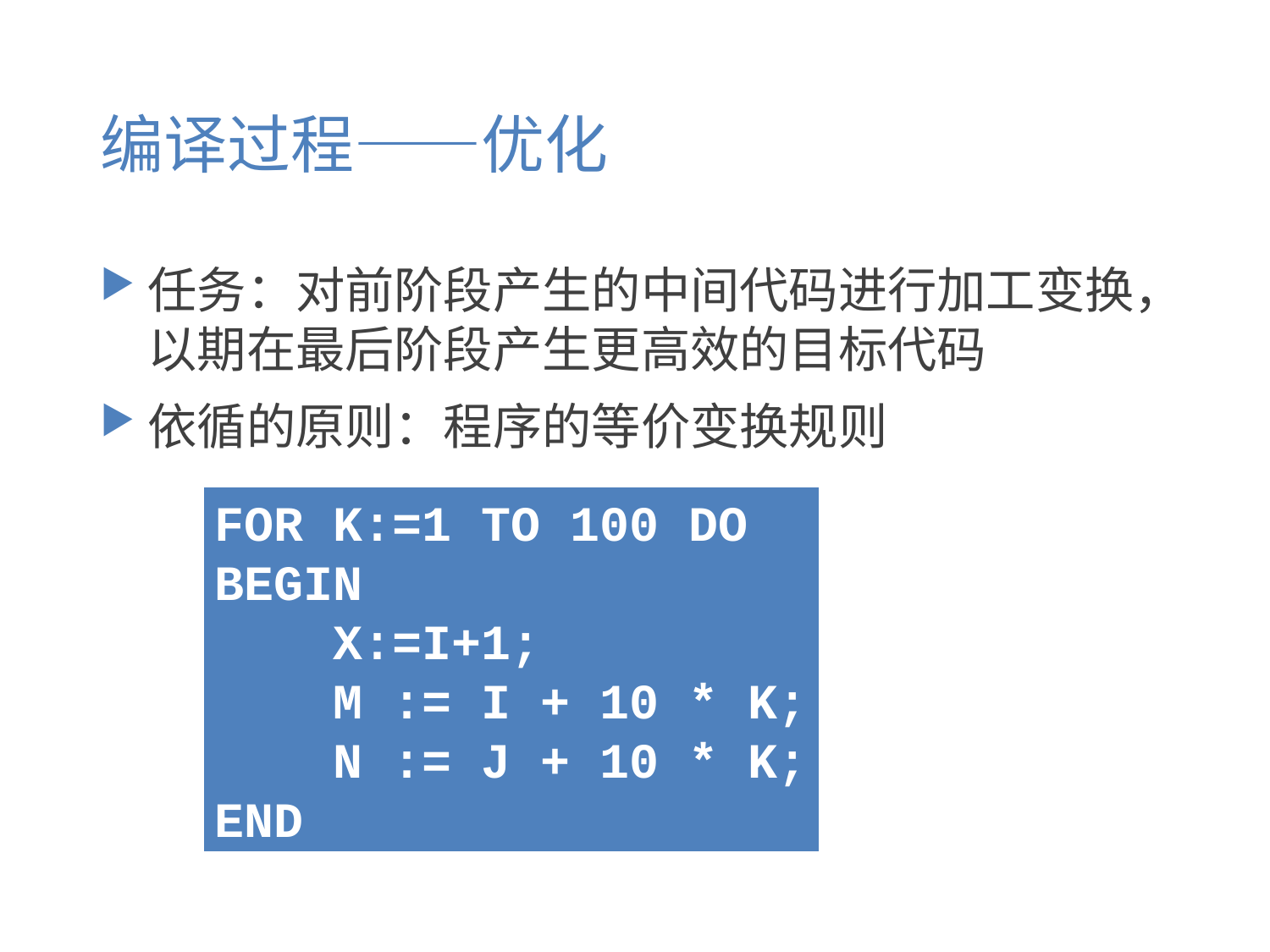

# 编译过程——优化
任务：对前阶段产生的中间代码进行加工变换，以期在最后阶段产生更高效的目标代码
依循的原则：程序的等价变换规则

FOR K:=1 TO 100 DO
BEGIN
    X:=I+1;
    M := I + 10 * K;
    N := J + 10 * K;
END